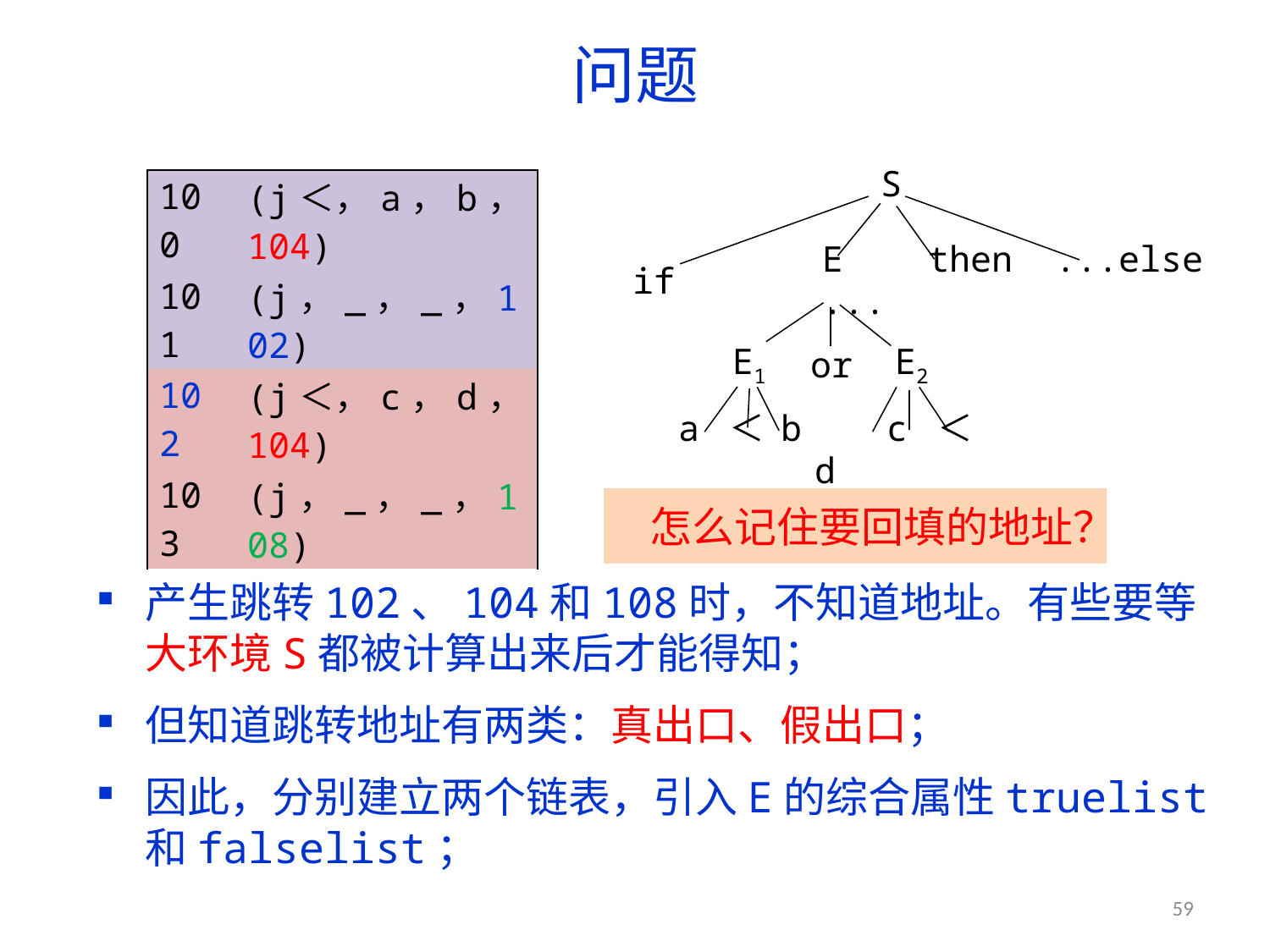

# 问题
S
E    then  ...else ...
if
E1
or
E2
a ＜ b    c ＜ d
| 100 | (j＜，a，b，104) |
| --- | --- |
| 101 | (j，\_，\_，102) |
| 102 | (j＜，c，d，104) |
| 103 | (j，\_，\_，108) |
| 104 | ...... |
| ... | ...... |
| 108 | ...... |
怎么记住要回填的地址？
怎么记住要回填的地址？
产生跳转102、104和108时，不知道地址。有些要等大环境S都被计算出来后才能得知；
但知道跳转地址有两类：真出口、假出口；
因此，分别建立两个链表，引入E的综合属性truelist和falselist；
if a＜b then goto ?
goto ?
if c＜d then goto ?
goto ?
E1.flase：
E1.flase：
59